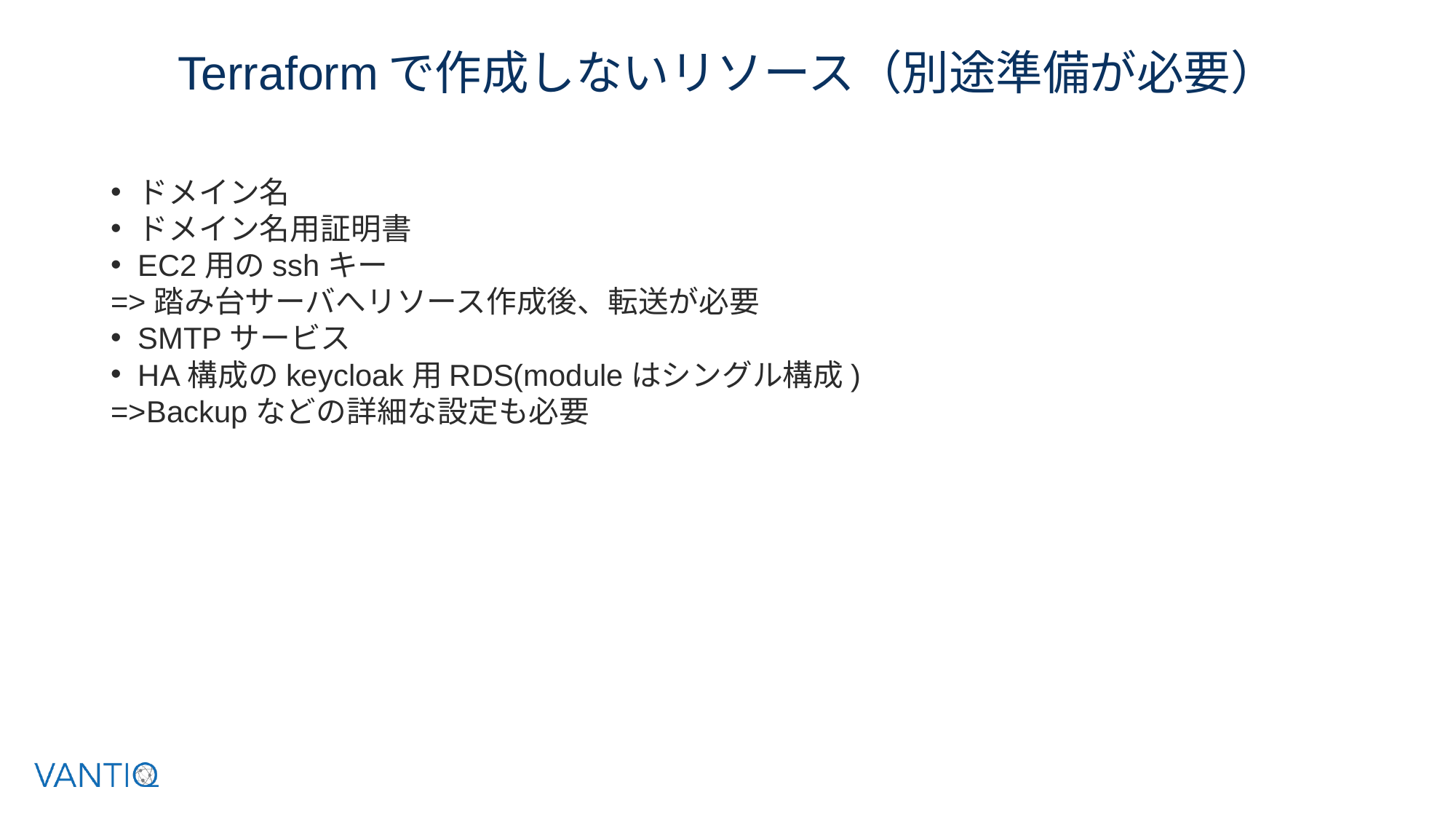

# Terraformで作成しないリソース（別途準備が必要）
ドメイン名
ドメイン名用証明書
EC2用のsshキー
=>踏み台サーバへリソース作成後、転送が必要
SMTPサービス
HA構成のkeycloak用RDS(moduleはシングル構成)
=>Backupなどの詳細な設定も必要